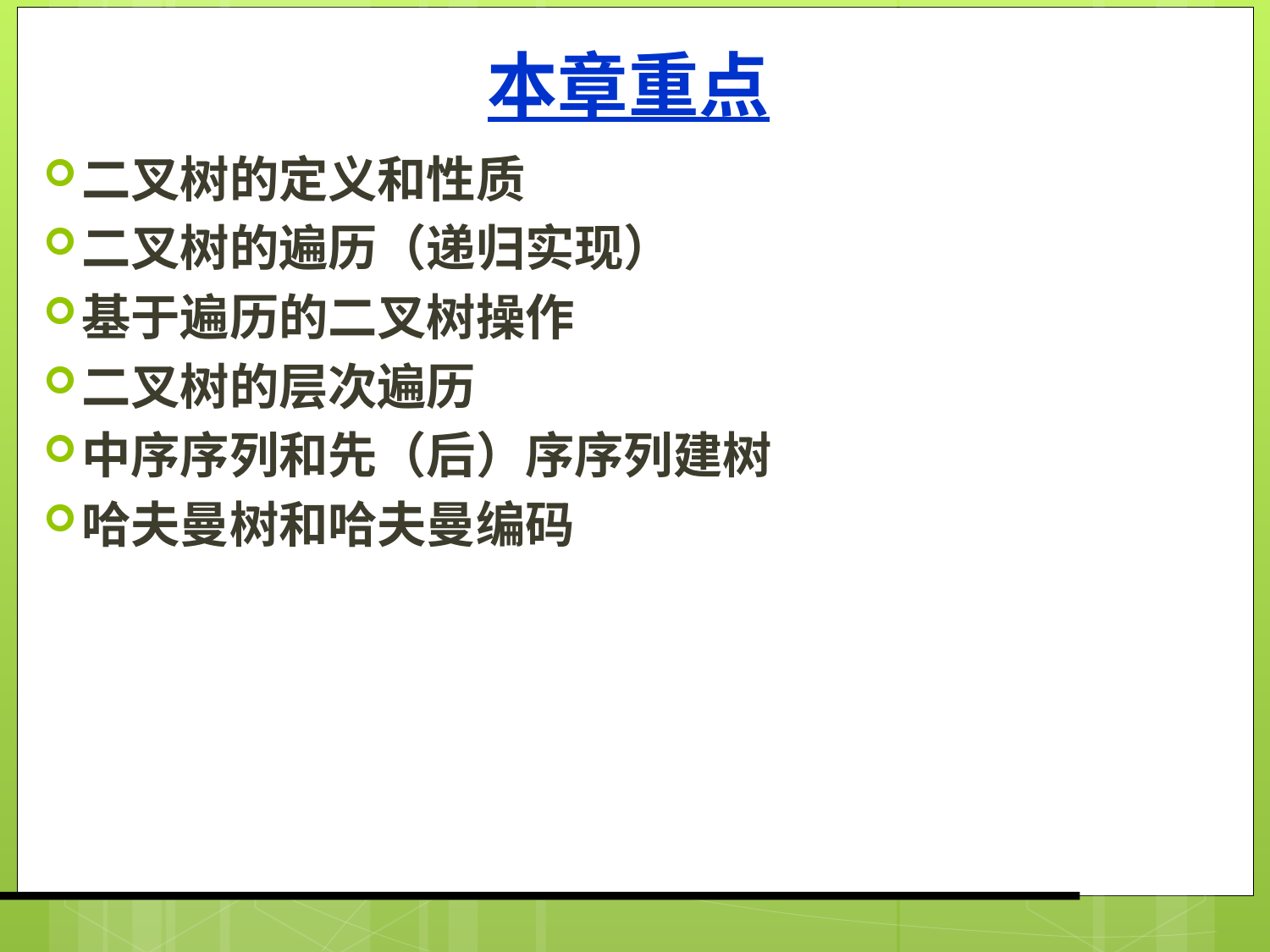

本章重点
二叉树的定义和性质
二叉树的遍历（递归实现）
基于遍历的二叉树操作
二叉树的层次遍历
中序序列和先（后）序序列建树
哈夫曼树和哈夫曼编码